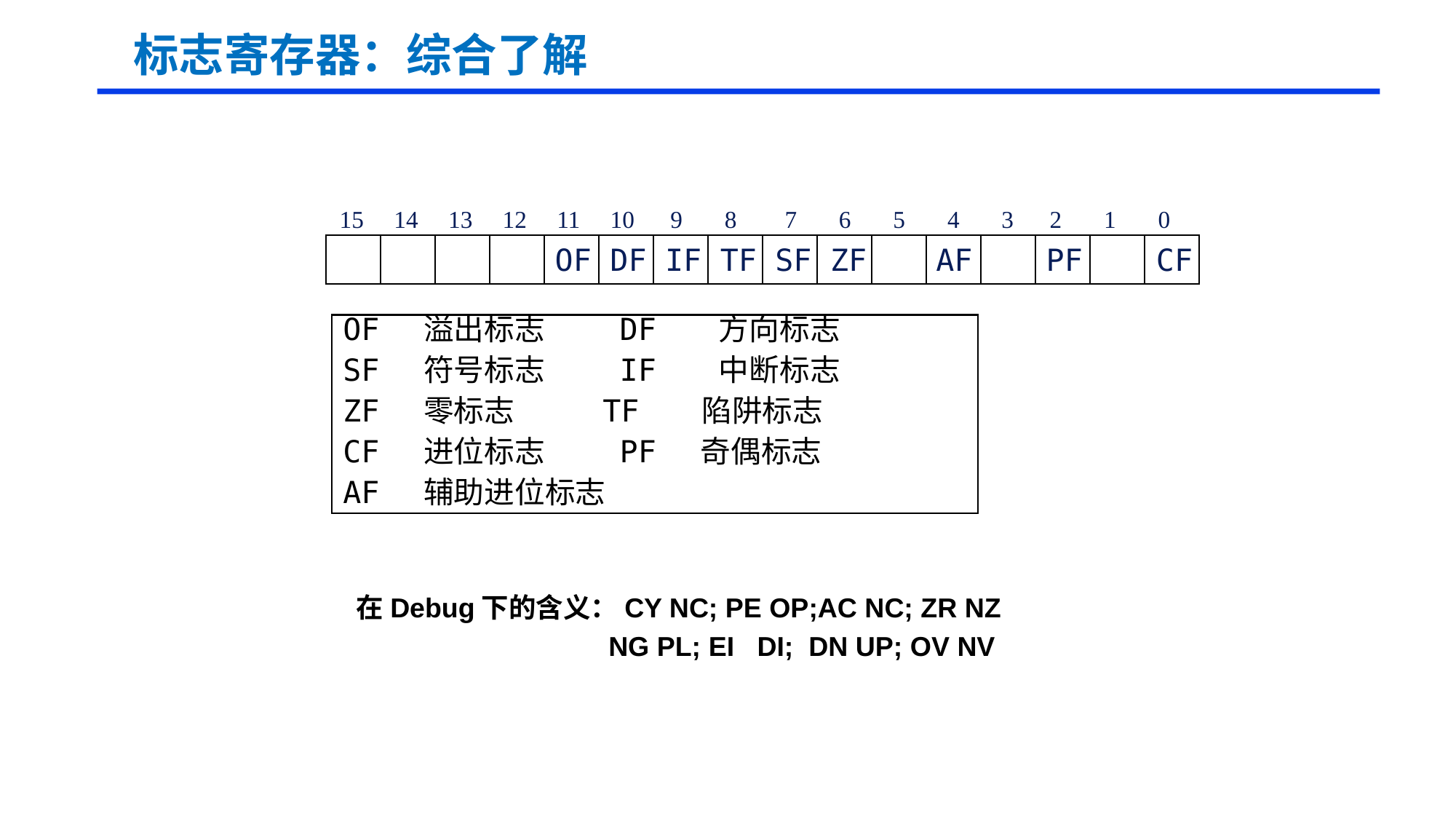

# 标志寄存器：综合了解
  15     14     13     12     11     10      9       8        7       6       5       4       3      2       1       0

OF DF IF TF SF ZF
AF    PF    CF
OF  溢出标志          DF   方向标志
SF  符号标志          IF   中断标志
ZF  零标志            TF   陷阱标志
CF  进位标志          PF  奇偶标志
AF  辅助进位标志
在Debug下的含义：CY NC; PE OP;AC NC; ZR NZ
                                 NG PL; EI   DI;  DN UP; OV NV